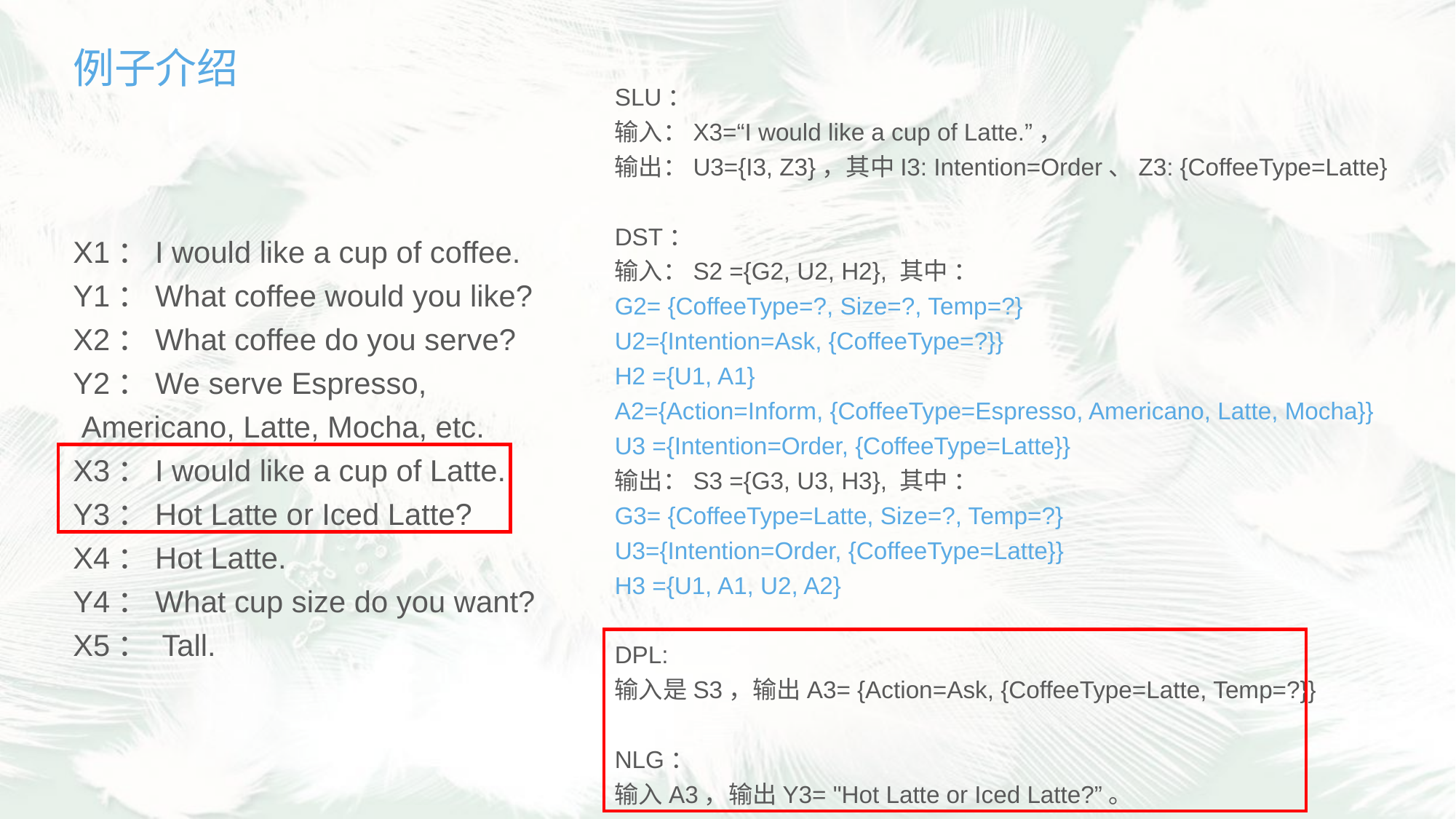

例子介绍
SLU：
输入：X3=“I would like a cup of Latte.”，
输出：U3={I3, Z3}，其中I3: Intention=Order、Z3: {CoffeeType=Latte}

DST：
输入：S2 ={G2, U2, H2}, 其中 ：
G2= {CoffeeType=?, Size=?, Temp=?}
U2={Intention=Ask, {CoffeeType=?}}
H2 ={U1, A1}
A2={Action=Inform, {CoffeeType=Espresso, Americano, Latte, Mocha}}
U3 ={Intention=Order, {CoffeeType=Latte}}
输出：S3 ={G3, U3, H3}, 其中 ：
G3= {CoffeeType=Latte, Size=?, Temp=?}
U3={Intention=Order, {CoffeeType=Latte}}
H3 ={U1, A1, U2, A2}

DPL:
输入是S3，输出A3= {Action=Ask, {CoffeeType=Latte, Temp=?}}

NLG：
输入A3，输出Y3= "Hot Latte or Iced Latte?”。
X1：I would like a cup of coffee.
Y1：What coffee would you like?
X2：What coffee do you serve?
Y2：We serve Espresso,
 Americano, Latte, Mocha, etc.
X3：I would like a cup of Latte.
Y3：Hot Latte or Iced Latte?
X4：Hot Latte.
Y4：What cup size do you want?
X5： Tall.